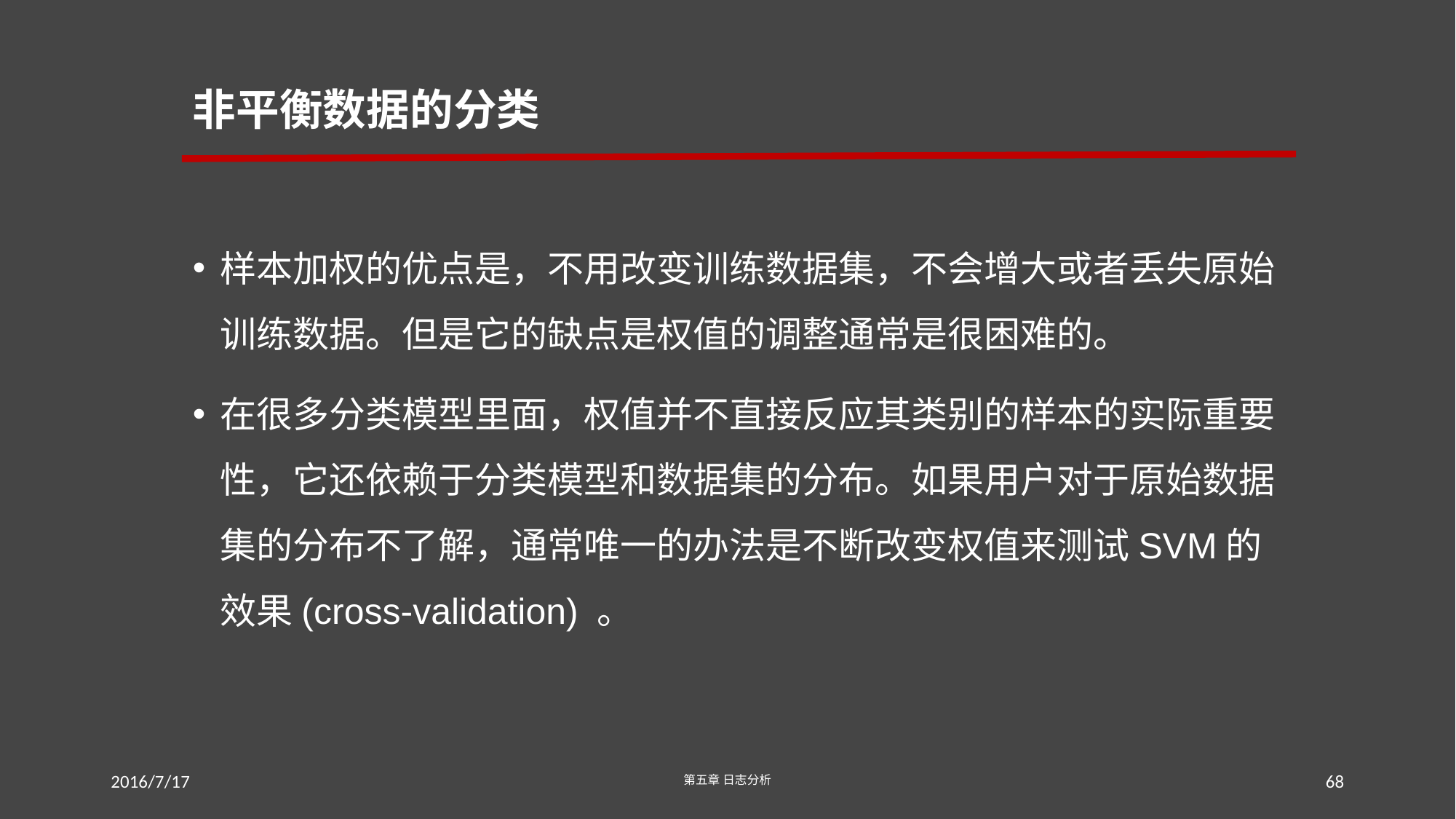

# 非平衡数据的分类
样本加权的优点是，不用改变训练数据集，不会增大或者丢失原始训练数据。但是它的缺点是权值的调整通常是很困难的。
在很多分类模型里面，权值并不直接反应其类别的样本的实际重要性，它还依赖于分类模型和数据集的分布。如果用户对于原始数据集的分布不了解，通常唯一的办法是不断改变权值来测试SVM的效果(cross-validation) 。
2016/7/17
第五章 日志分析
68